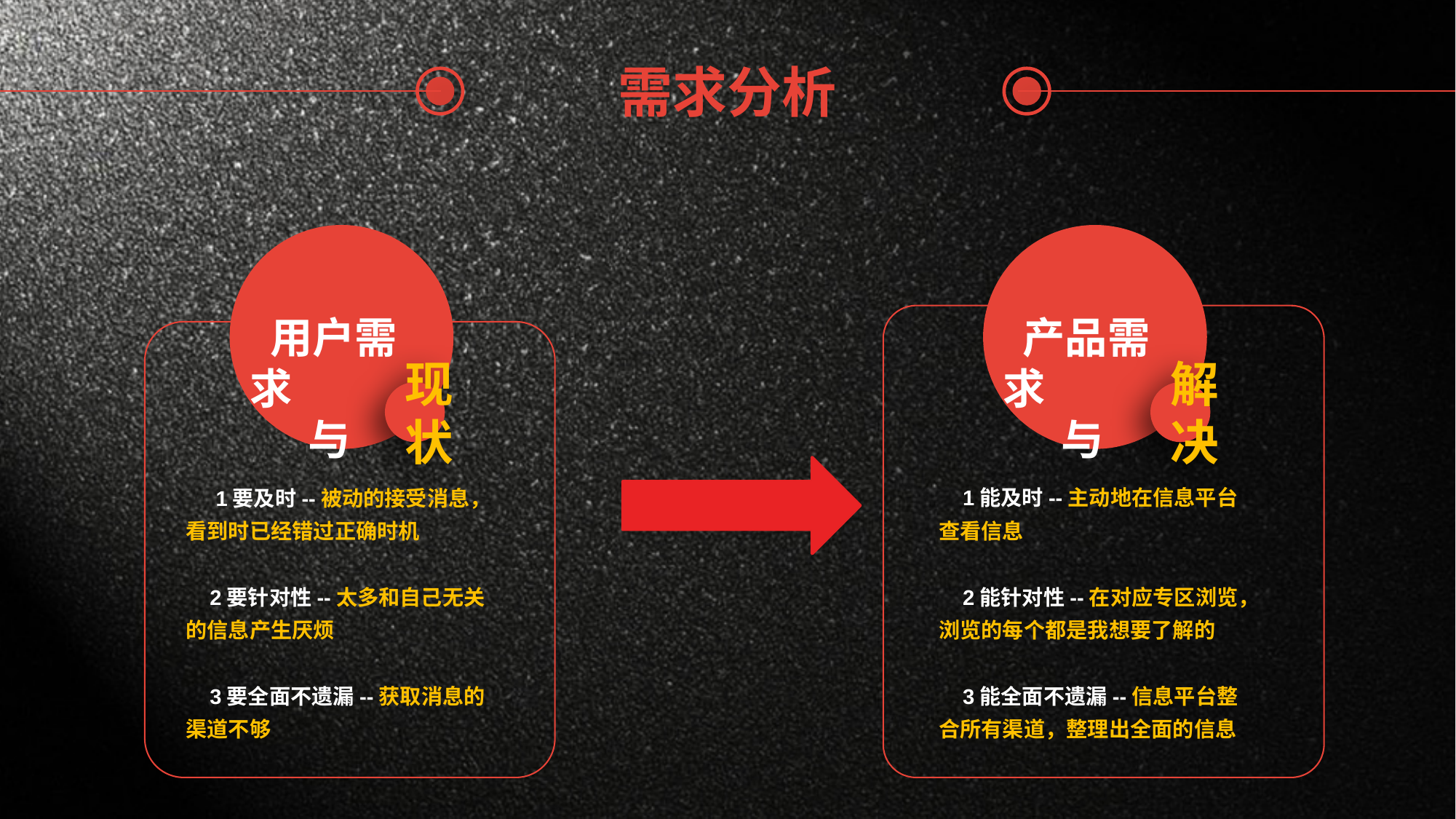

需求分析

 用户需求
     与
 产品需求
     与

现状
解决

     1要及时--被动的接受消息，看到时已经错过正确时机

    2要针对性--太多和自己无关的信息产生厌烦

    3要全面不遗漏--获取消息的渠道不够

    1能及时--主动地在信息平台查看信息

    2能针对性--在对应专区浏览，浏览的每个都是我想要了解的

    3能全面不遗漏--信息平台整合所有渠道，整理出全面的信息